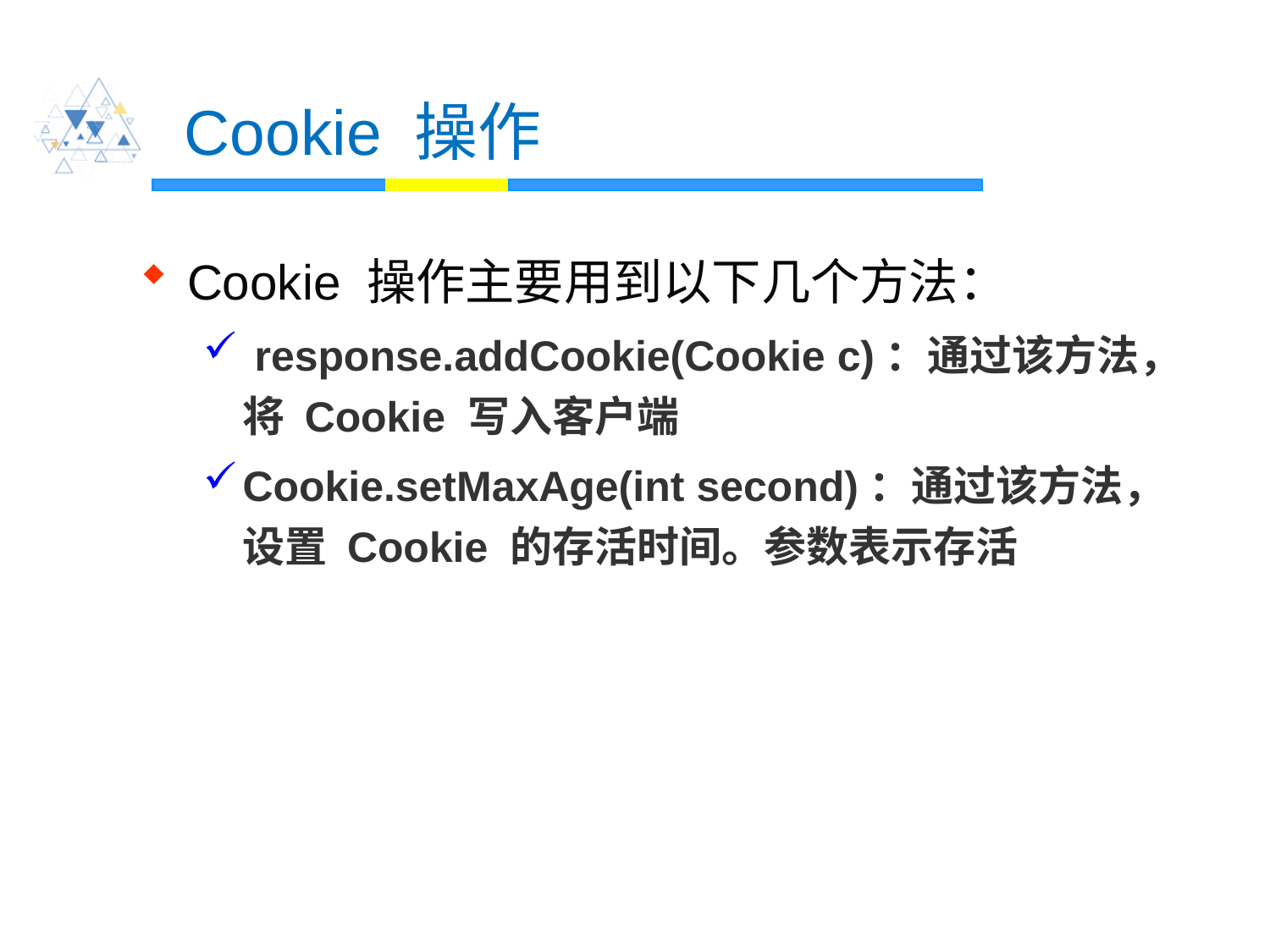

# Cookie 操作
Cookie 操作主要用到以下几个方法：
 response.addCookie(Cookie c)：通过该方法，将 Cookie 写入客户端
Cookie.setMaxAge(int second)：通过该方法，设置 Cookie 的存活时间。参数表示存活